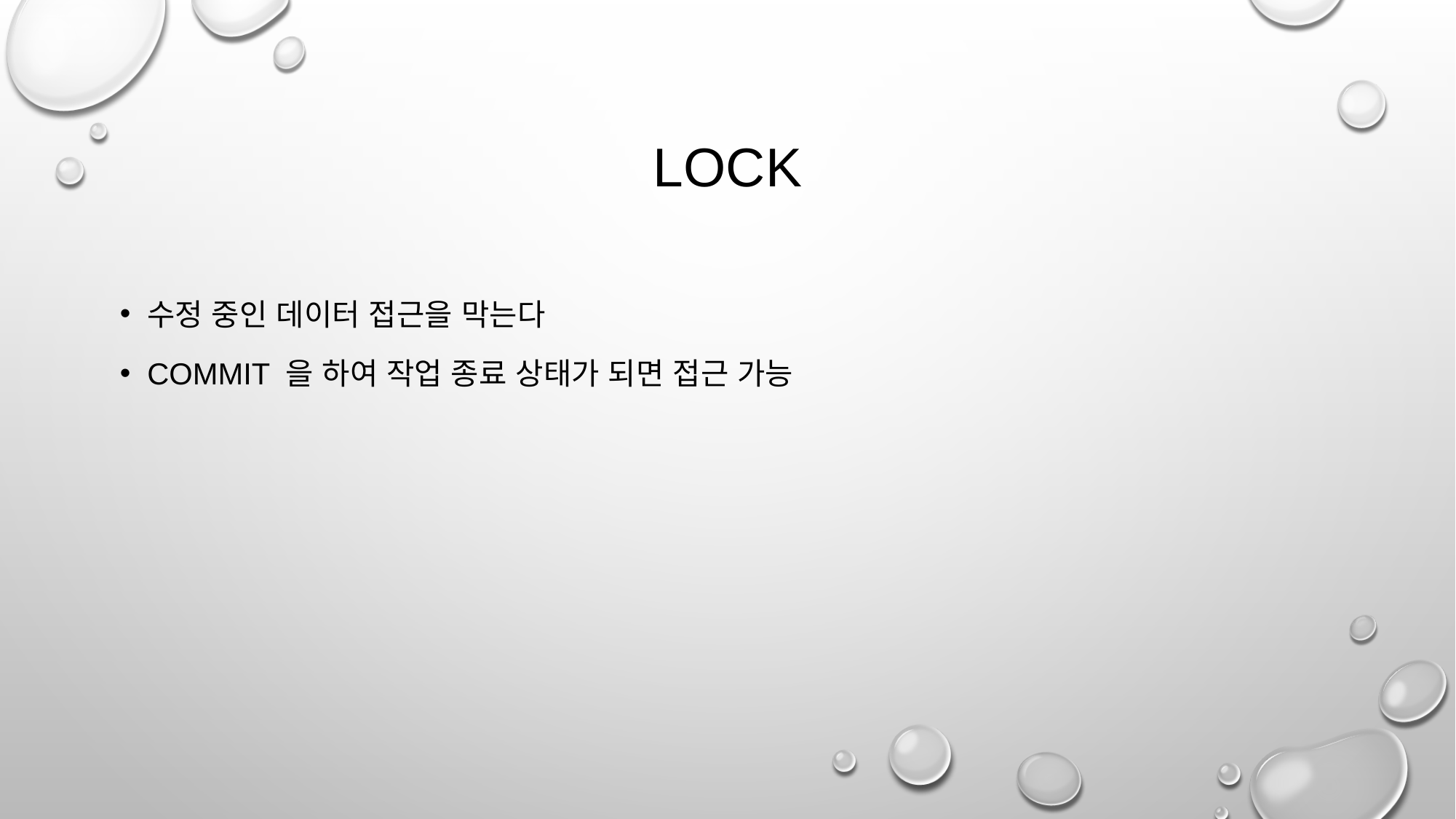

# Lock
수정 중인 데이터 접근을 막는다
Commit 을 하여 작업 종료 상태가 되면 접근 가능